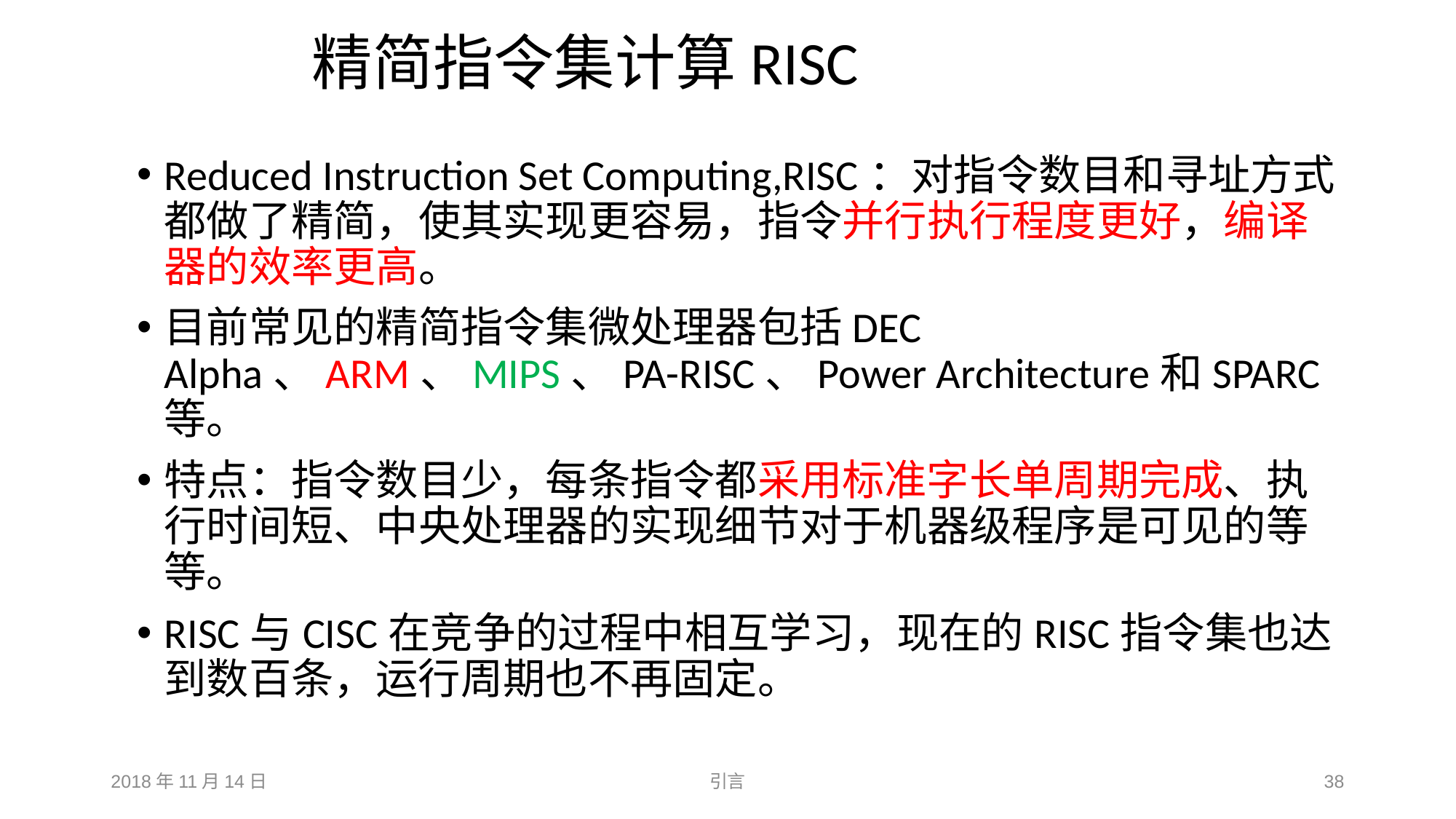

# 精简指令集计算RISC
Reduced Instruction Set Computing,RISC：对指令数目和寻址方式都做了精简，使其实现更容易，指令并行执行程度更好，编译器的效率更高。
目前常见的精简指令集微处理器包括DEC Alpha、ARM、MIPS、PA-RISC、Power Architecture和SPARC等。
特点：指令数目少，每条指令都采用标准字长单周期完成、执行时间短、中央处理器的实现细节对于机器级程序是可见的等等。
RISC与CISC在竞争的过程中相互学习，现在的RISC指令集也达到数百条，运行周期也不再固定。
2018年11月14日
引言
38